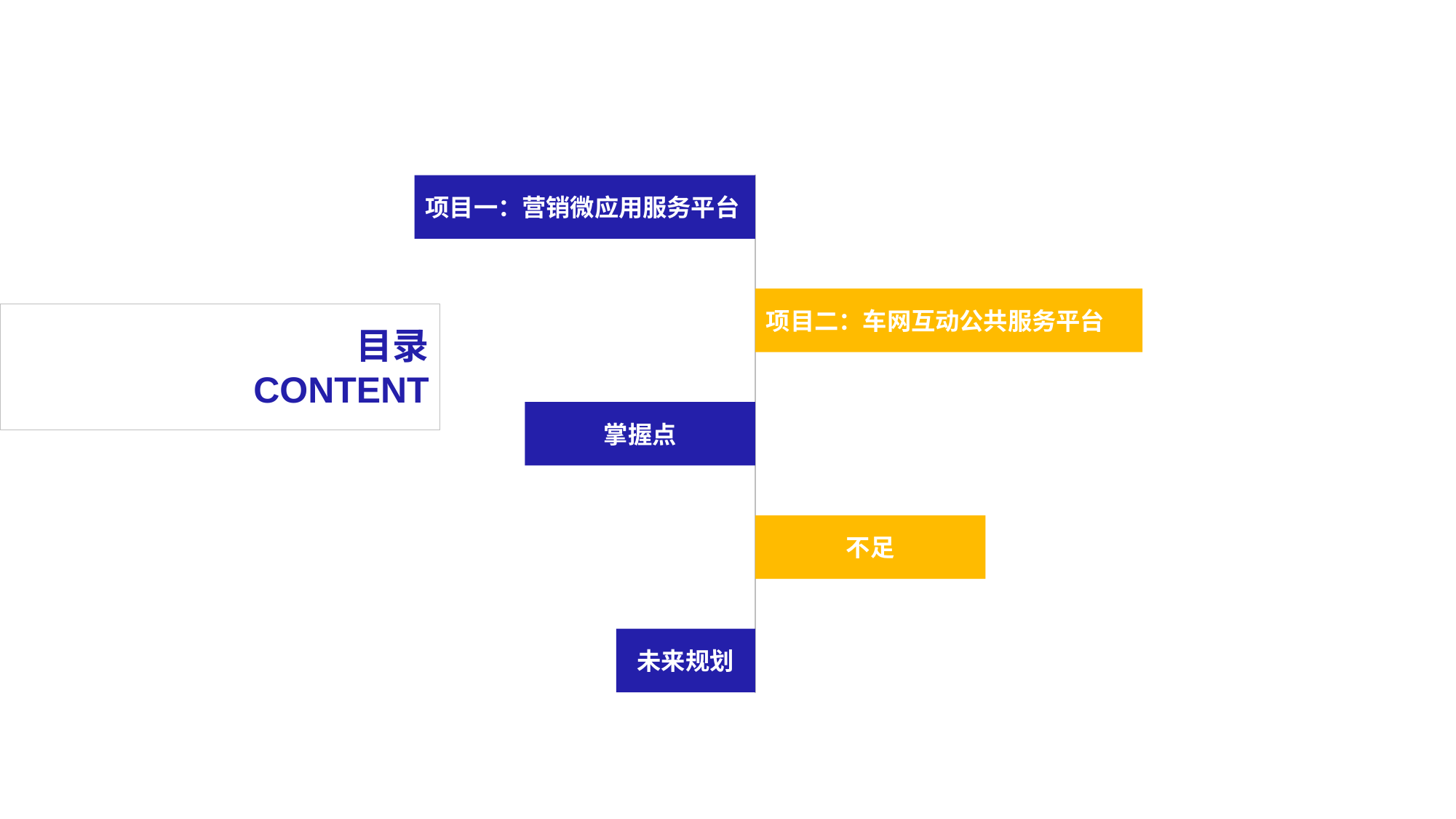

项目一：营销微应用服务平台
项目二：车网互动公共服务平台
目录
CONTENT
掌握点

不足

未来规划